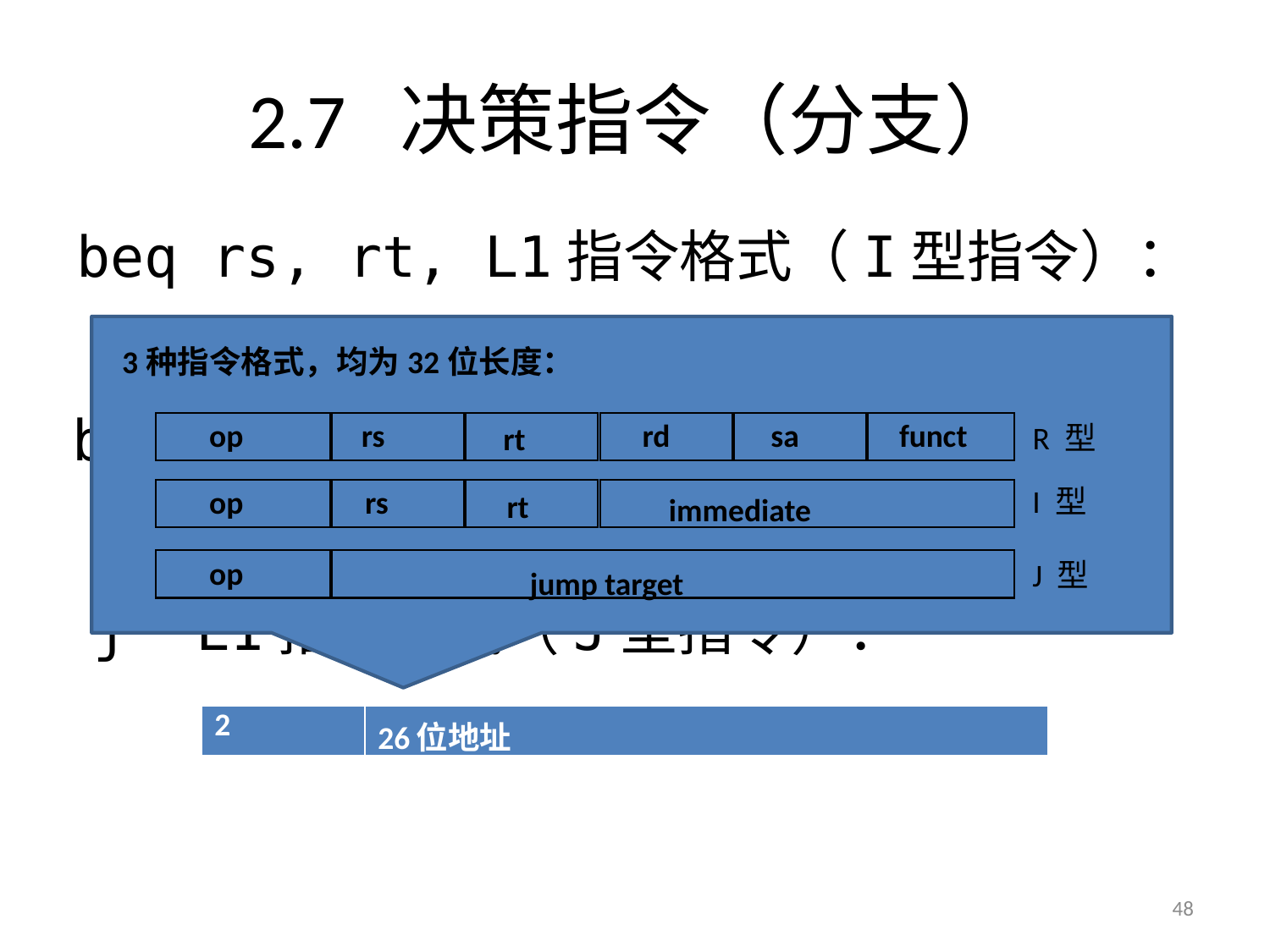

# 2.7  决策指令（分支）
beq rs, rt, L1指令格式（I型指令）：

4                  rs              rt              16 bit offset

3种指令格式，均为32位长度：
R 型

op
rs
rd
sa
funct
rt
I 型

op
rs
rt
immediate
J 型

op
jump target
bne rs, rt, L1指令格式（I型指令）：

5                  rs              rt              16 bit offset

j  L1指令格式（J型指令）：
| 2 | 26位地址 |
| --- | --- |
48